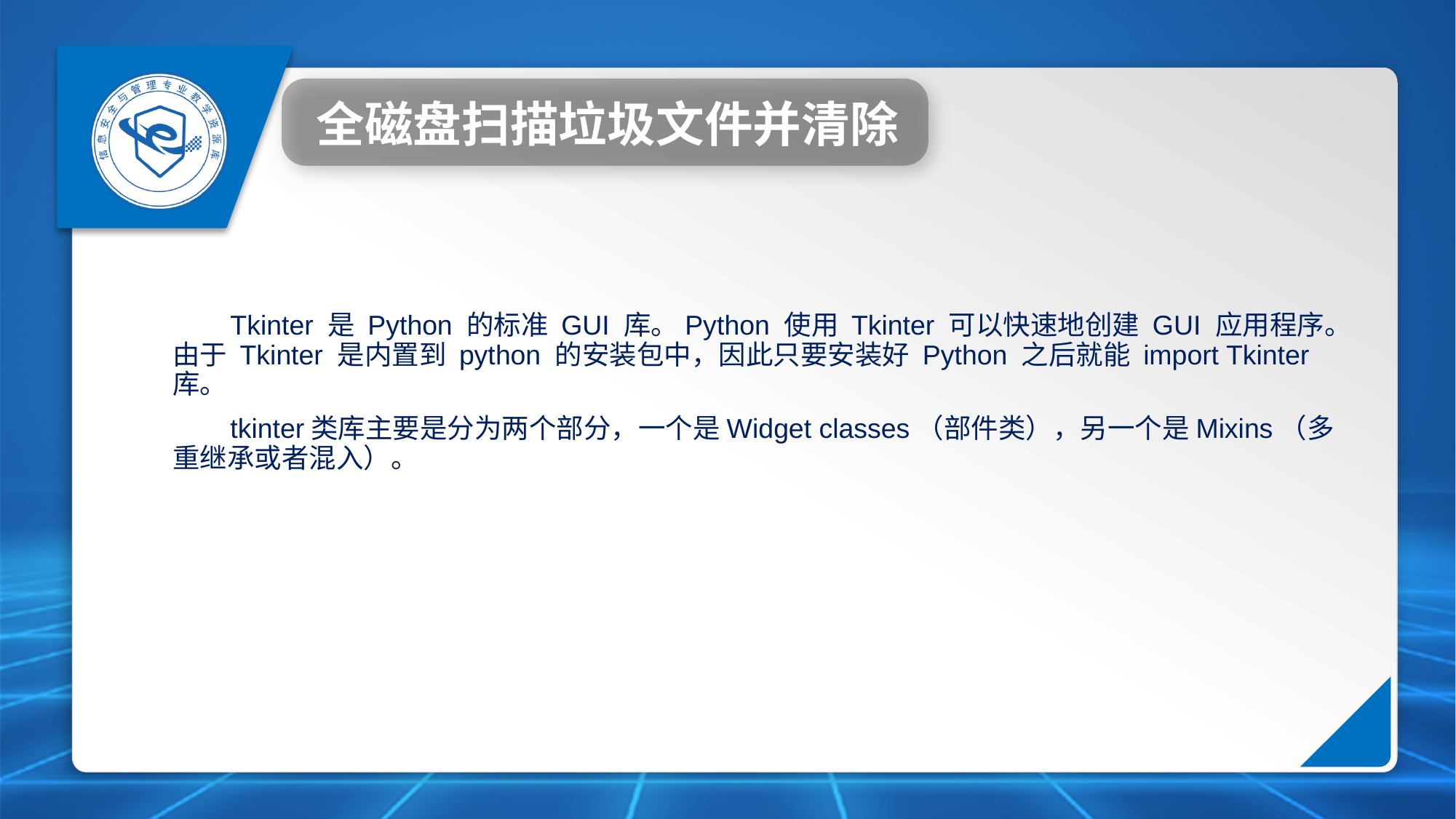

全磁盘扫描垃圾文件并清除
    Tkinter 是 Python 的标准 GUI 库。Python 使用 Tkinter 可以快速地创建 GUI 应用程序。由于 Tkinter 是内置到 python 的安装包中，因此只要安装好 Python 之后就能 import Tkinter 库。
    tkinter类库主要是分为两个部分，一个是Widget classes（部件类），另一个是Mixins（多重继承或者混入）。